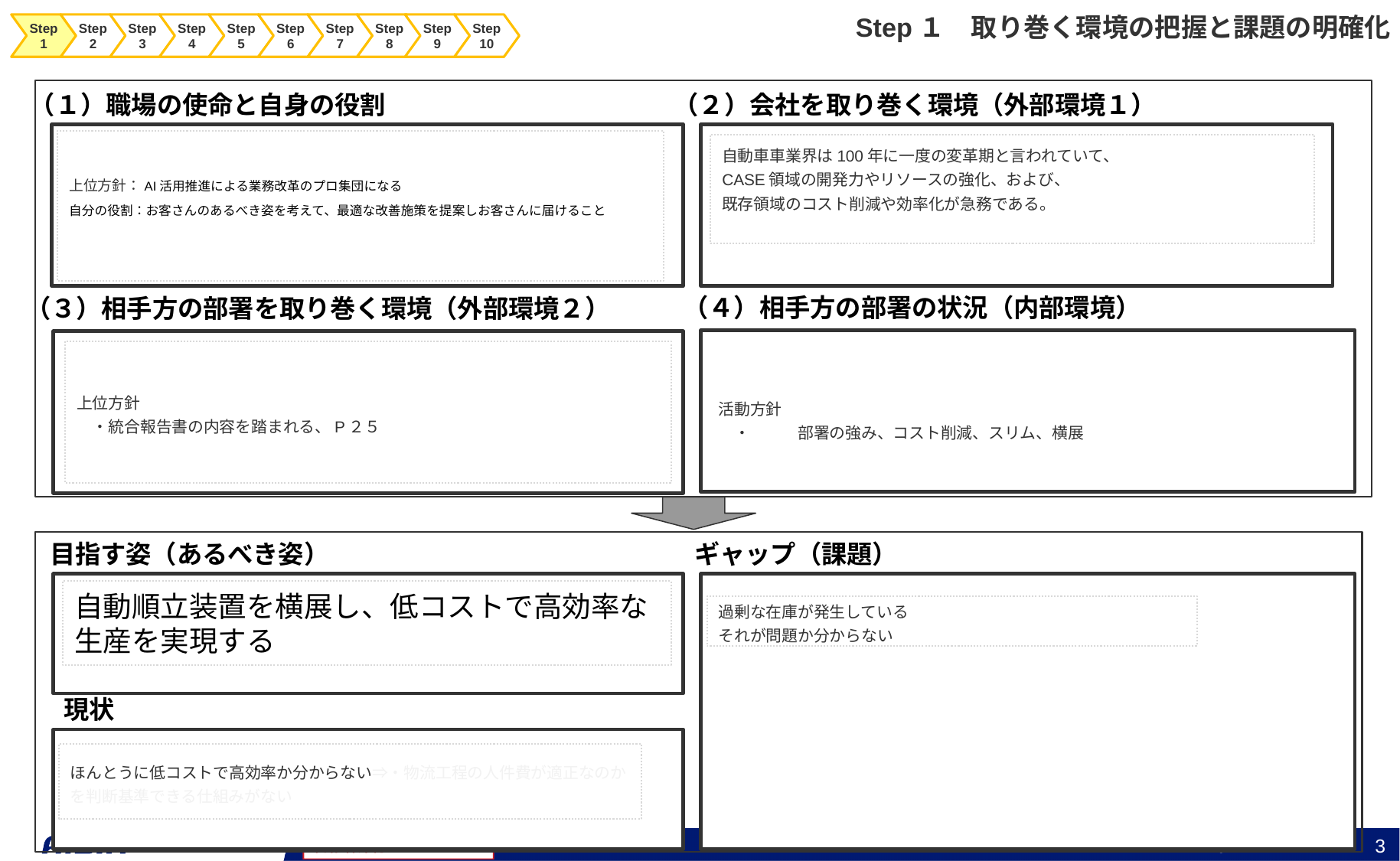

Step１　取り巻く環境の把握と課題の明確化
Step1
Step2
Step3
Step4
Step5
Step6
Step7
Step8
Step9
Step10

（１）職場の使命と自身の役割
（２）会社を取り巻く環境（外部環境１）

上位方針：AI活用推進による業務改革のプロ集団になる
自分の役割：お客さんのあるべき姿を考えて、最適な改善施策を提案しお客さんに届けること

自動車車業界は100年に一度の変革期と言われていて、
CASE領域の開発力やリソースの強化、および、
既存領域のコスト削減や効率化が急務である。

（４）相手方の部署の状況（内部環境）
（３）相手方の部署を取り巻く環境（外部環境２）

上位方針
　・統合報告書の内容を踏まれる、P２５
活動方針
　・　　　部署の強み、コスト削減、スリム、横展

ギャップ（課題）
目指す姿（あるべき姿）

自動順立装置を横展し、低コストで高効率な生産を実現する
過剰な在庫が発生している
それが問題か分からない
現状

ほんとうに低コストで高効率か分からない⇒・物流工程の人件費が適正なのかを判断基準できる仕組みがない